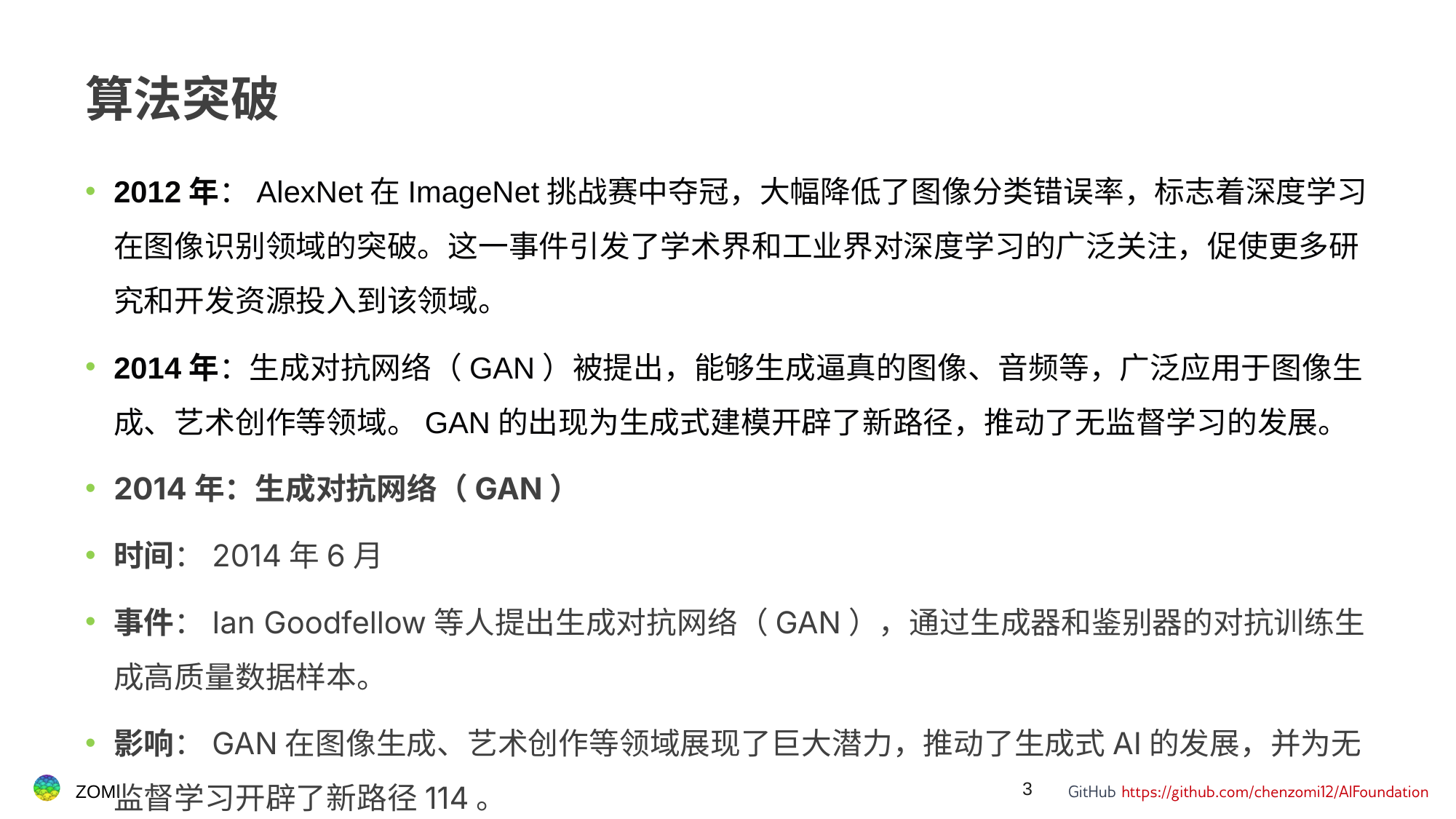

# 算法突破
2012年：AlexNet在ImageNet挑战赛中夺冠，大幅降低了图像分类错误率，标志着深度学习在图像识别领域的突破。这一事件引发了学术界和工业界对深度学习的广泛关注，促使更多研究和开发资源投入到该领域。
2014年：生成对抗网络（GAN）被提出，能够生成逼真的图像、音频等，广泛应用于图像生成、艺术创作等领域。GAN的出现为生成式建模开辟了新路径，推动了无监督学习的发展。
2014年：生成对抗网络（GAN）
时间：2014年6月
事件：Ian Goodfellow等人提出生成对抗网络（GAN），通过生成器和鉴别器的对抗训练生成高质量数据样本。
影响：GAN在图像生成、艺术创作等领域展现了巨大潜力，推动了生成式AI的发展，并为无监督学习开辟了新路径114。

2016年：AlphaGo击败围棋世界冠军李世石，展示了深度强化学习的强大能力。这一事件证明了AI在复杂决策游戏中的强大能力，推动了深度强化学习等技术的发展。
2017年：Transformer架构诞生，极大地推动了自然语言处理技术的发展，成为后续大语言模型的基础。Transformer架构为自然语言处理领域带来了革命性变化，推动了机器翻译、文本生成等任务的快速发展。2017年：Transformer架构
时间：2017年12月
事件：Vaswani等人提出Transformer架构，通过自注意力机制处理长距离依赖关系。
影响：Transformer成为NLP领域的核心技术，为GPT、BERT等大语言模型的开发提供了基础114。

2018年：OpenAI的GPT-3发布，凭借其强大的语言生成能力，标志着自然语言处理技术的又一重大突破。GPT-3的出现推动了自然语言处理技术在更多领域的应用，如智能客服、语言翻译等。
2020年：GPT-3与自监督学习
时间：2020年
事件：OpenAI发布GPT-3，拥有1750亿参数，展示了自监督学习在未标记数据训练中的潜力。
影响：GPT-3在文本生成、问答等任务中表现出色，推动了生成式AI的普及114。
2022年：ChatGPT与Stable Diffusion
时间：2022年11月
事件：OpenAI发布ChatGPT，展示了强大的对话和文本生成能力；Stability AI发布Stable Diffusion，推动了文本到图像生成技术的发展。
影响：ChatGPT和Stable Diffusion标志着生成式AI进入主流应用，推动了多模态AI的发展114。

2024年：多模态大模型崛起，如OpenAI推出的ChatGPT-4o，能够实时处理和生成文本、音频等多种模态的数据。这一技术的发展为AI在更多领域的应用提供了新的可能性，如智能教育、智能娱乐等。